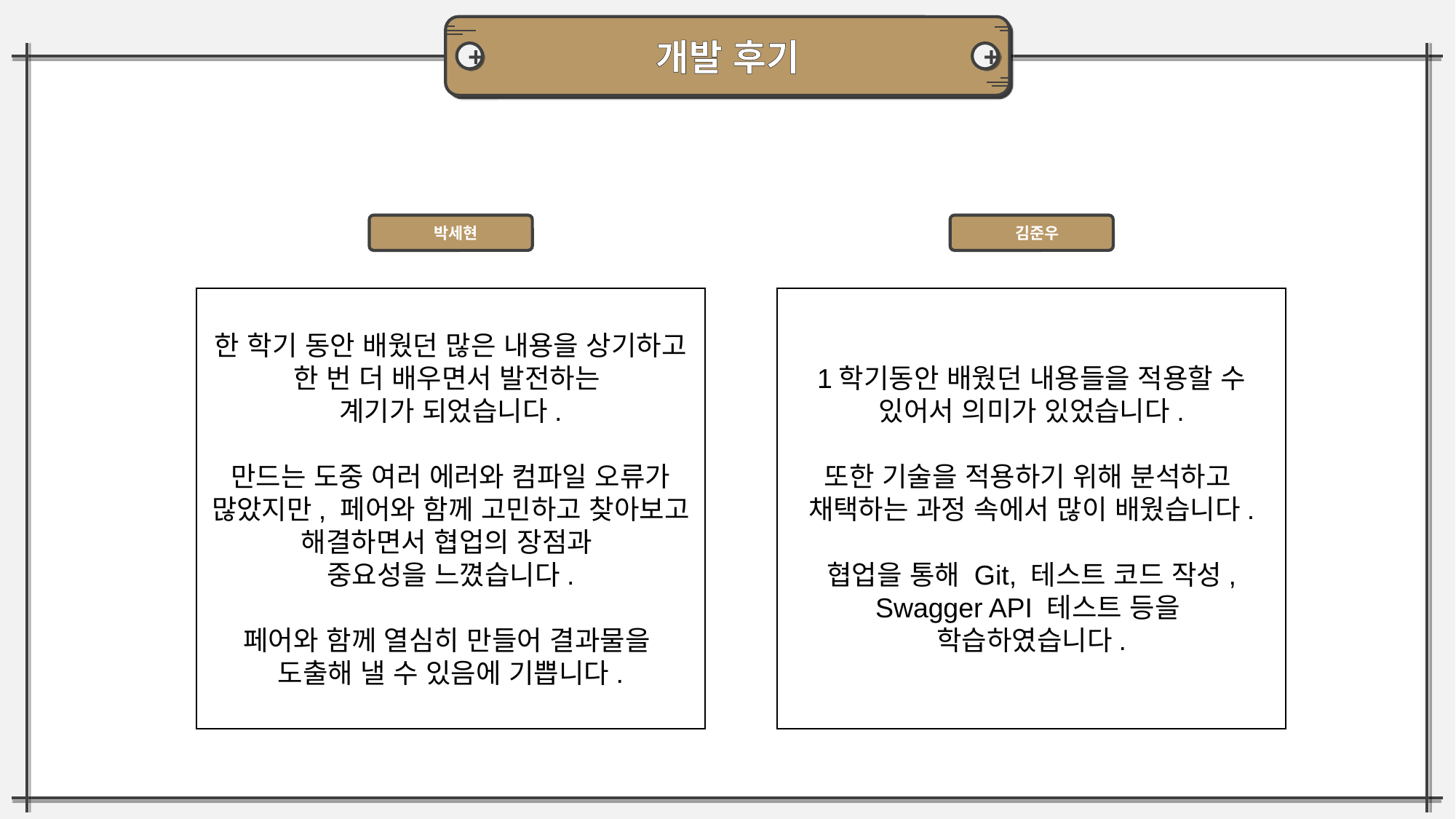

개발 후기
+
+
박세현
김준우
한 학기 동안 배웠던 많은 내용을 상기하고 한 번 더 배우면서 발전하는
계기가 되었습니다.

만드는 도중 여러 에러와 컴파일 오류가 많았지만, 페어와 함께 고민하고 찾아보고 해결하면서 협업의 장점과
중요성을 느꼈습니다.

페어와 함께 열심히 만들어 결과물을
도출해 낼 수 있음에 기쁩니다.
1학기동안 배웠던 내용들을 적용할 수 있어서 의미가 있었습니다.

또한 기술을 적용하기 위해 분석하고
채택하는 과정 속에서 많이 배웠습니다.

협업을 통해 Git, 테스트 코드 작성, Swagger API 테스트 등을
학습하였습니다.